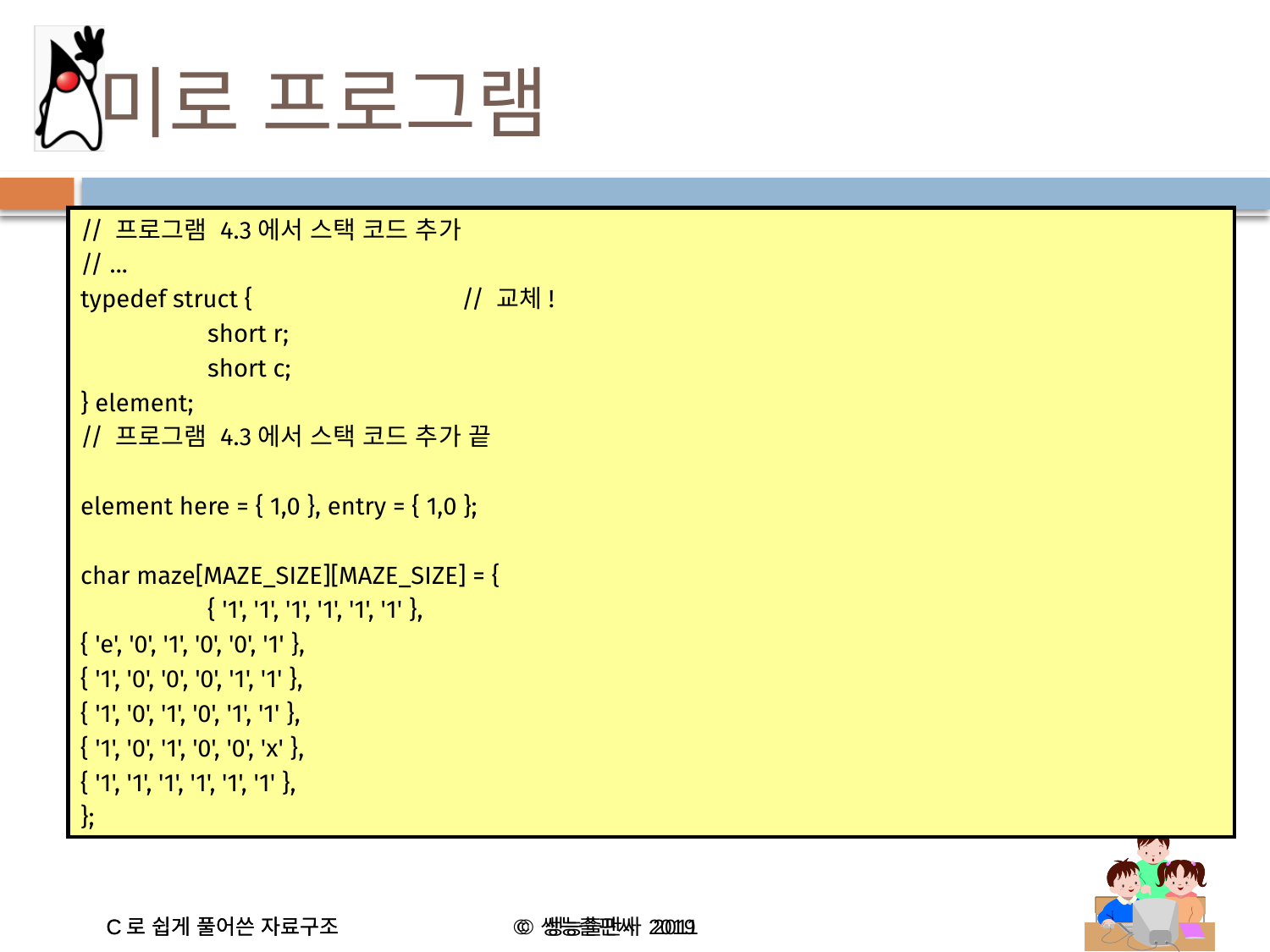

# 미로 프로그램
// 프로그램 4.3에서 스택 코드 추가
// ...
typedef struct {		// 교체!
	short r;
	short c;
} element;
// 프로그램 4.3에서 스택 코드 추가 끝

element here = { 1,0 }, entry = { 1,0 };

char maze[MAZE_SIZE][MAZE_SIZE] = {
	{ '1', '1', '1', '1', '1', '1' },
{ 'e', '0', '1', '0', '0', '1' },
{ '1', '0', '0', '0', '1', '1' },
{ '1', '0', '1', '0', '1', '1' },
{ '1', '0', '1', '0', '0', 'x' },
{ '1', '1', '1', '1', '1', '1' },
};